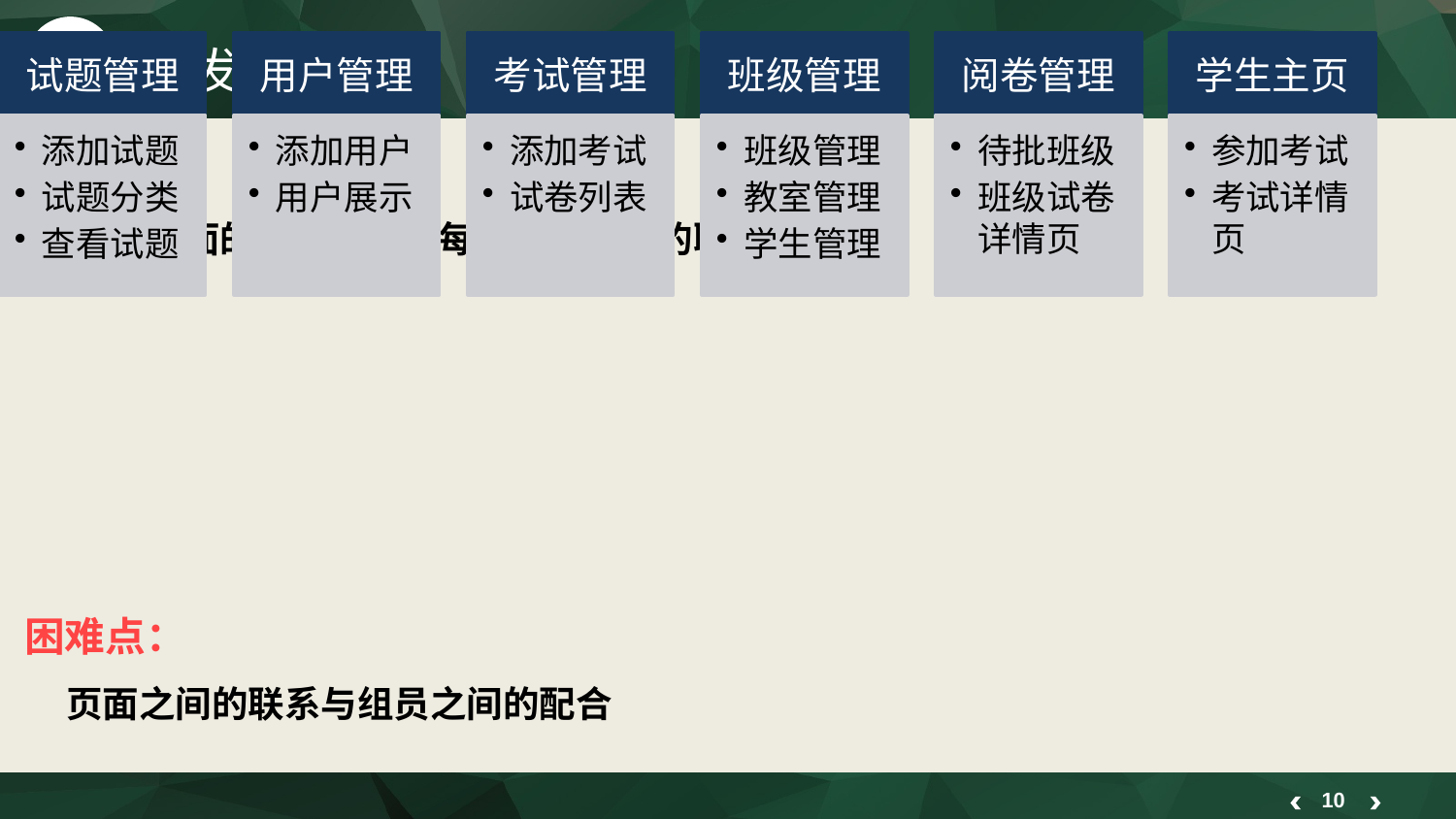

开发思路
前端思路：
     根据页面的功能分析出每个页面之间的联系

试题管理
添加试题
试题分类
查看试题
用户管理
添加用户
用户展示
考试管理
添加考试
试卷列表
班级管理
班级管理
教室管理
学生管理
阅卷管理
待批班级
班级试卷详情页
学生主页
参加考试
考试详情页
困难点：
    页面之间的联系与组员之间的配合